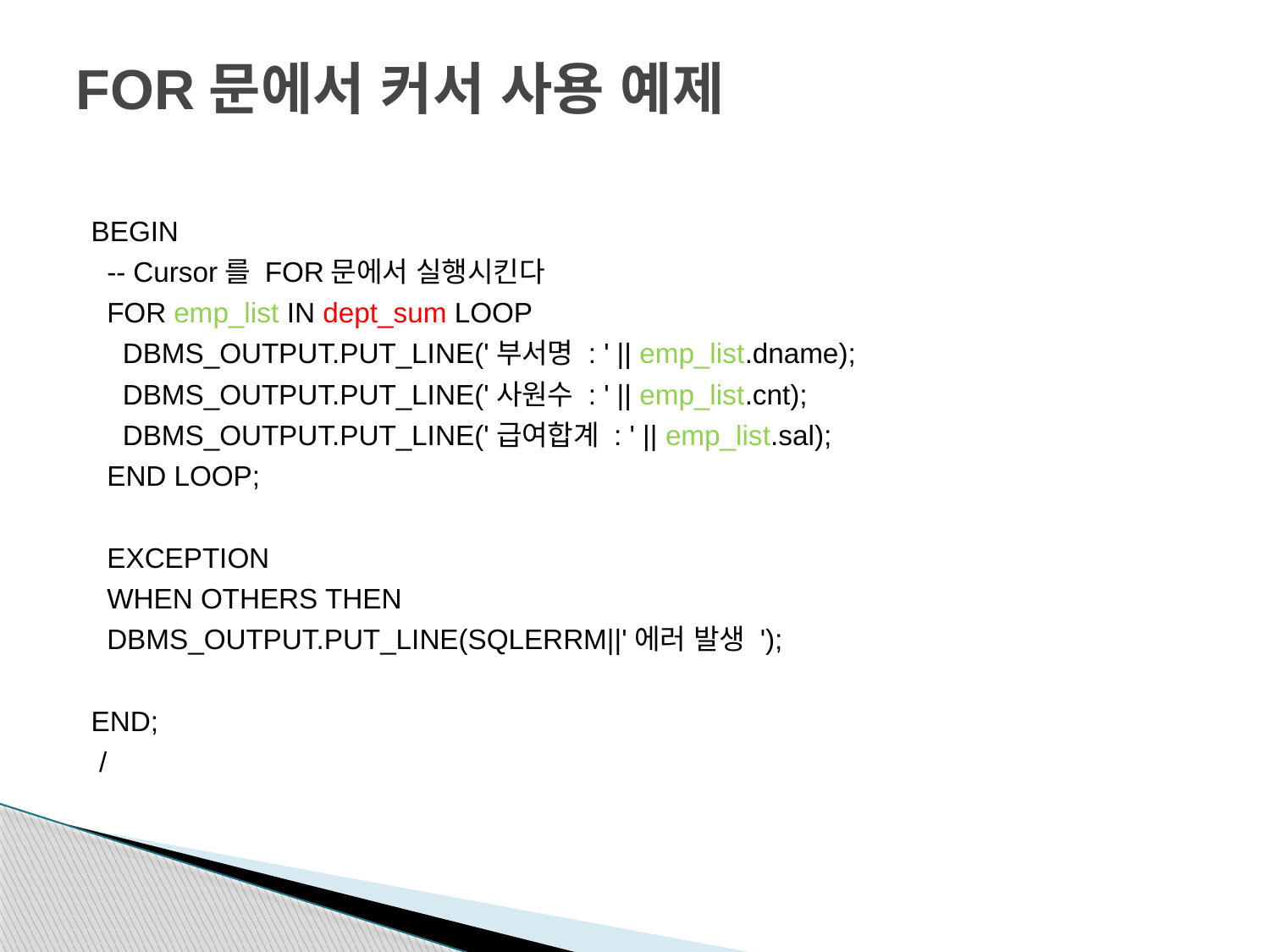

# FOR문에서 커서 사용 예제

BEGIN
  -- Cursor를 FOR문에서 실행시킨다
  FOR emp_list IN dept_sum LOOP
    DBMS_OUTPUT.PUT_LINE('부서명 : ' || emp_list.dname);
    DBMS_OUTPUT.PUT_LINE('사원수 : ' || emp_list.cnt);
    DBMS_OUTPUT.PUT_LINE('급여합계 : ' || emp_list.sal);
  END LOOP;

  EXCEPTION
  WHEN OTHERS THEN
  DBMS_OUTPUT.PUT_LINE(SQLERRM||'에러 발생 ');

END;
 /